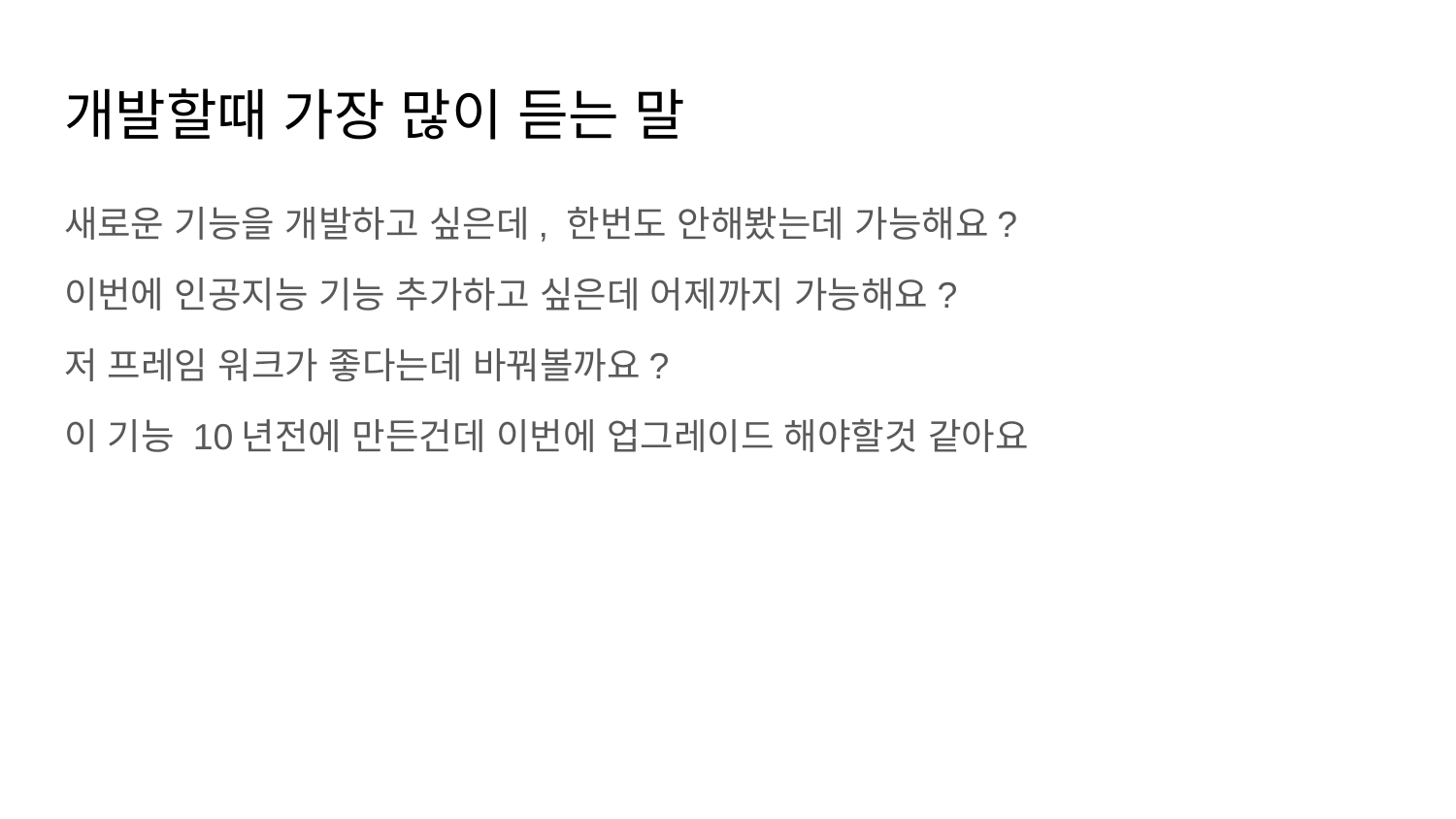

# 개발할때 가장 많이 듣는 말
새로운 기능을 개발하고 싶은데, 한번도 안해봤는데 가능해요?
이번에 인공지능 기능 추가하고 싶은데 어제까지 가능해요?
저 프레임 워크가 좋다는데 바꿔볼까요?
이 기능 10년전에 만든건데 이번에 업그레이드 해야할것 같아요